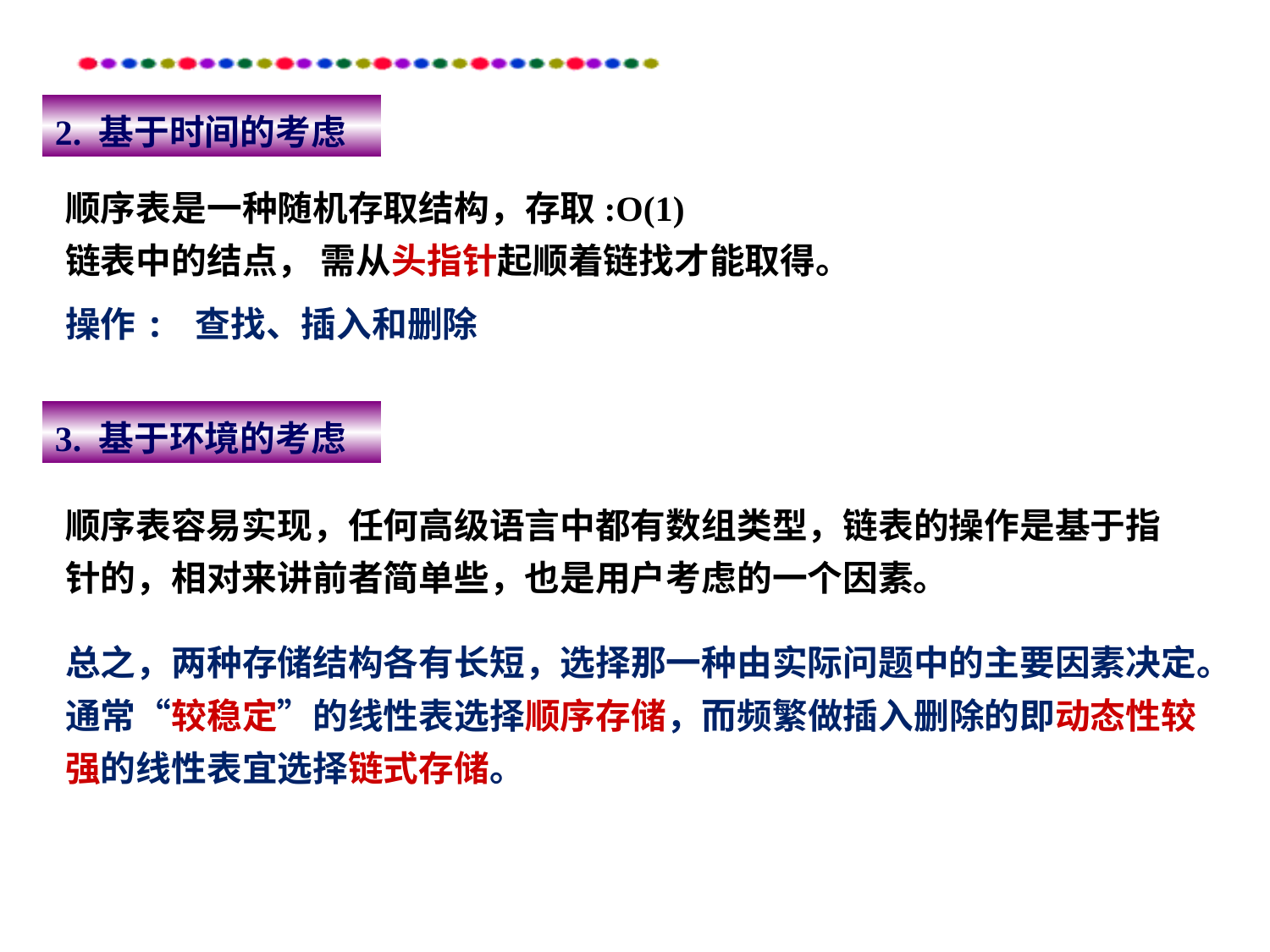

2. 基于时间的考虑
顺序表是一种随机存取结构，存取:O(1)
链表中的结点， 需从头指针起顺着链找才能取得。
操作: 查找、插入和删除
3. 基于环境的考虑
顺序表容易实现，任何高级语言中都有数组类型，链表的操作是基于指针的，相对来讲前者简单些，也是用户考虑的一个因素。
总之，两种存储结构各有长短，选择那一种由实际问题中的主要因素决定。通常“较稳定”的线性表选择顺序存储，而频繁做插入删除的即动态性较强的线性表宜选择链式存储。